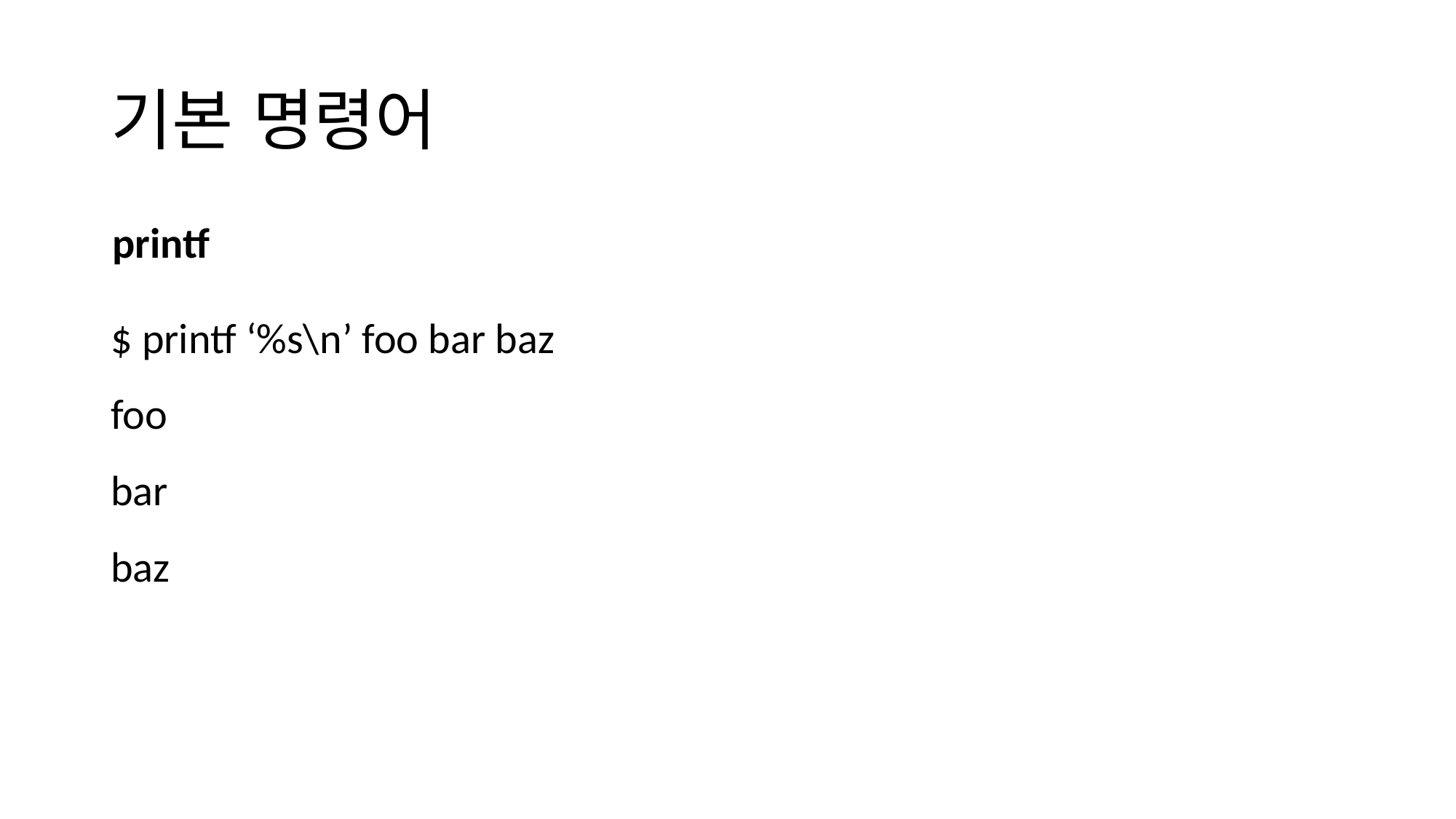

# 기본 명령어
printf
$ printf ‘%s\n’ foo bar baz
foo
bar
baz